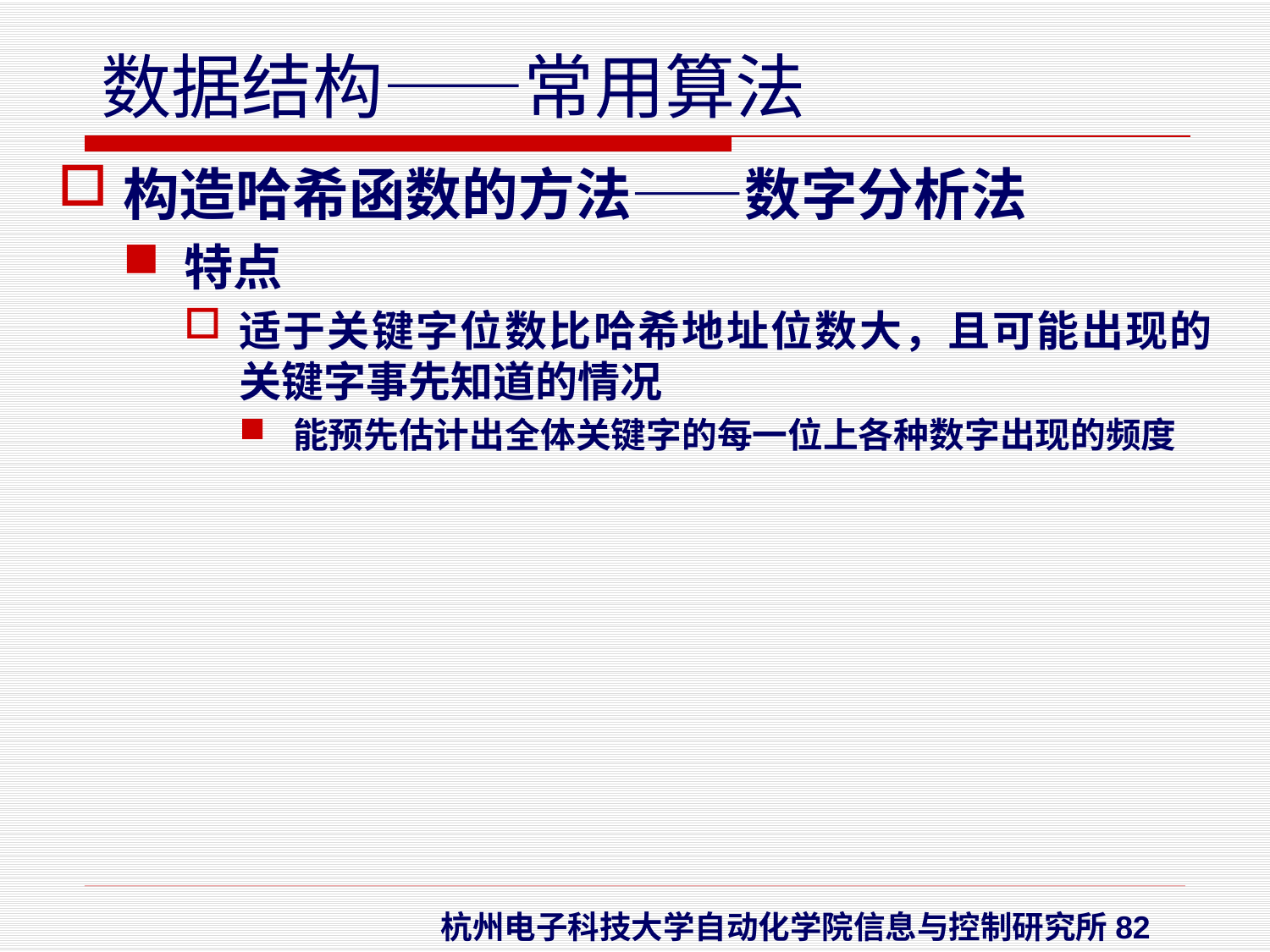

构造哈希函数的方法——数字分析法
特点
适于关键字位数比哈希地址位数大，且可能出现的关键字事先知道的情况
能预先估计出全体关键字的每一位上各种数字出现的频度